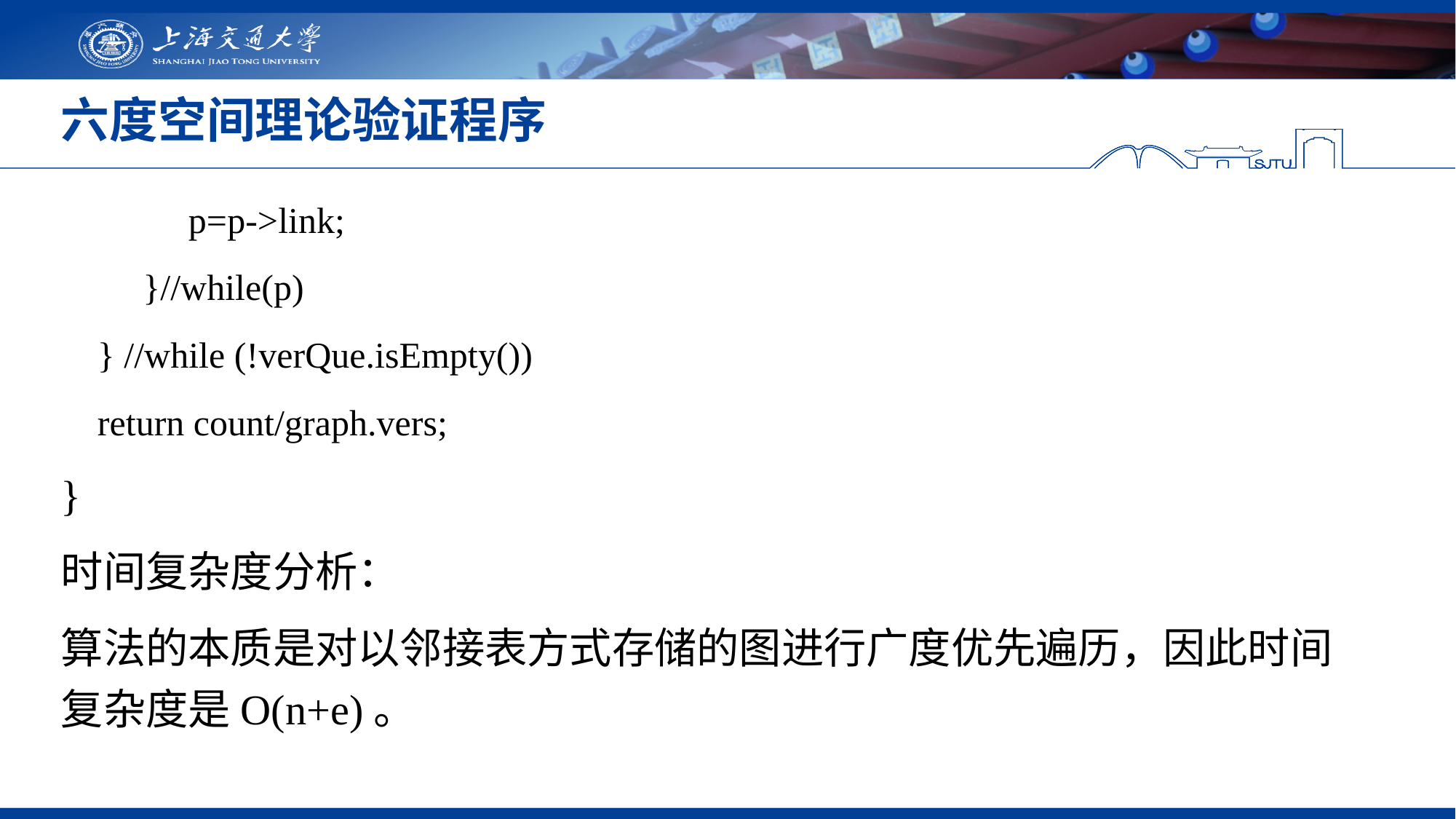

# 六度空间理论验证程序
              p=p->link;
         }//while(p)
    } //while (!verQue.isEmpty())
    return count/graph.vers;
}
时间复杂度分析：
算法的本质是对以邻接表方式存储的图进行广度优先遍历，因此时间复杂度是O(n+e)。